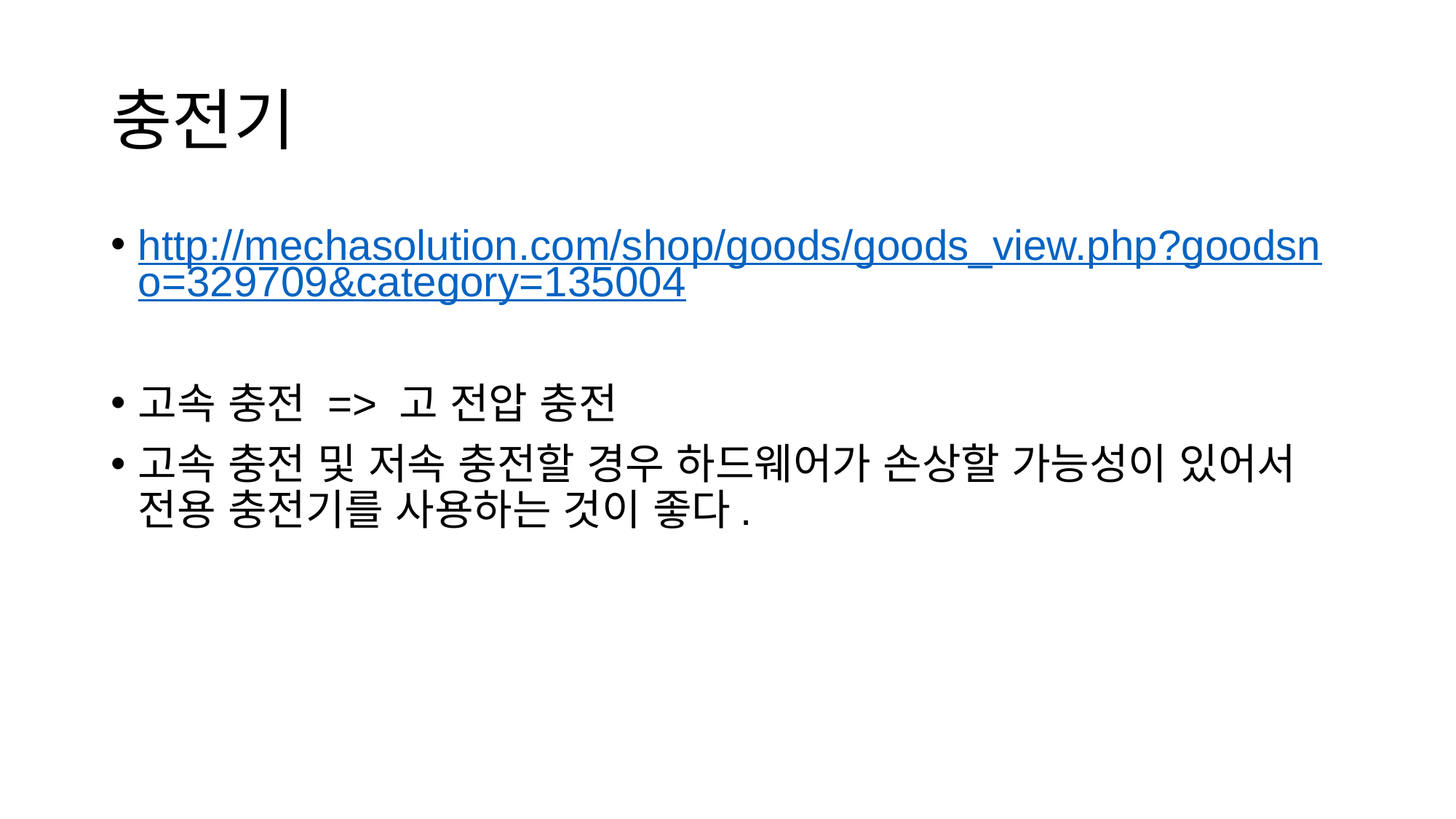

# 충전기
http://mechasolution.com/shop/goods/goods_view.php?goodsno=329709&category=135004

고속 충전 => 고 전압 충전
고속 충전 및 저속 충전할 경우 하드웨어가 손상할 가능성이 있어서 전용 충전기를 사용하는 것이 좋다.